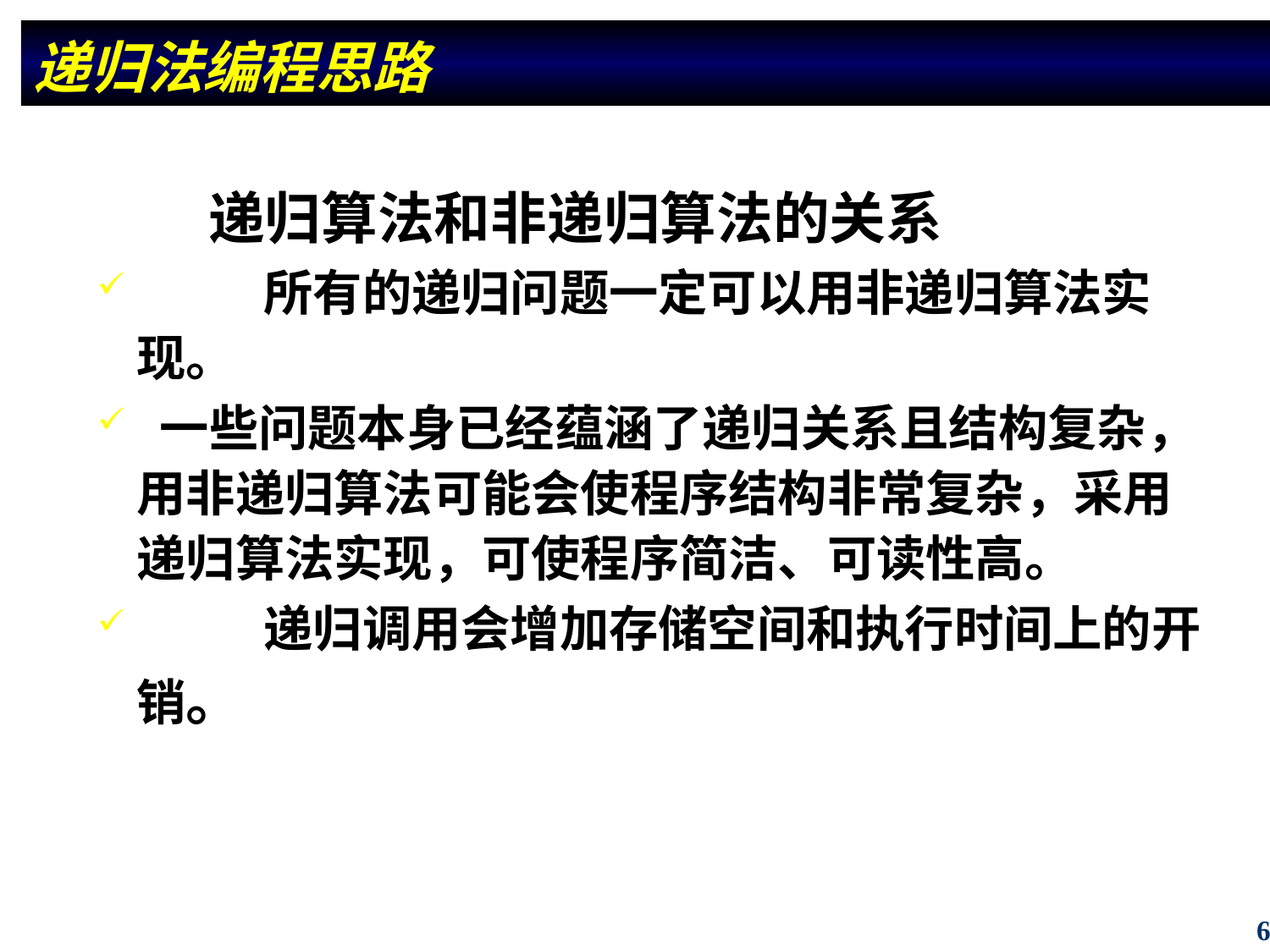

递归法编程思路
#
		递归算法和非递归算法的关系
	所有的递归问题一定可以用非递归算法实现。
 一些问题本身已经蕴涵了递归关系且结构复杂，用非递归算法可能会使程序结构非常复杂，采用递归算法实现，可使程序简洁、可读性高。
	递归调用会增加存储空间和执行时间上的开销。